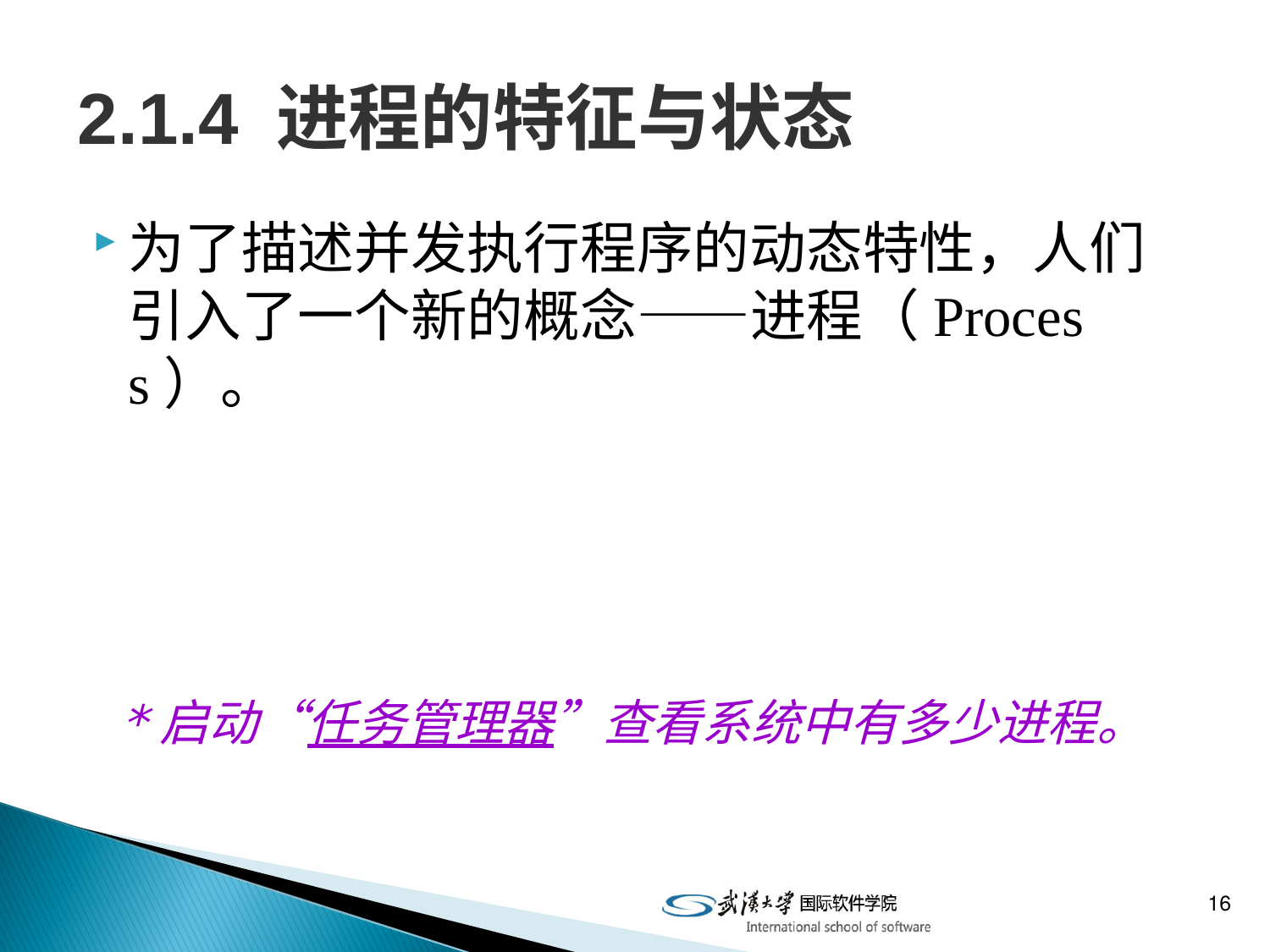

# 2.1.4 进程的特征与状态
为了描述并发执行程序的动态特性，人们引入了一个新的概念——进程（Process）。
*启动“任务管理器”查看系统中有多少进程。